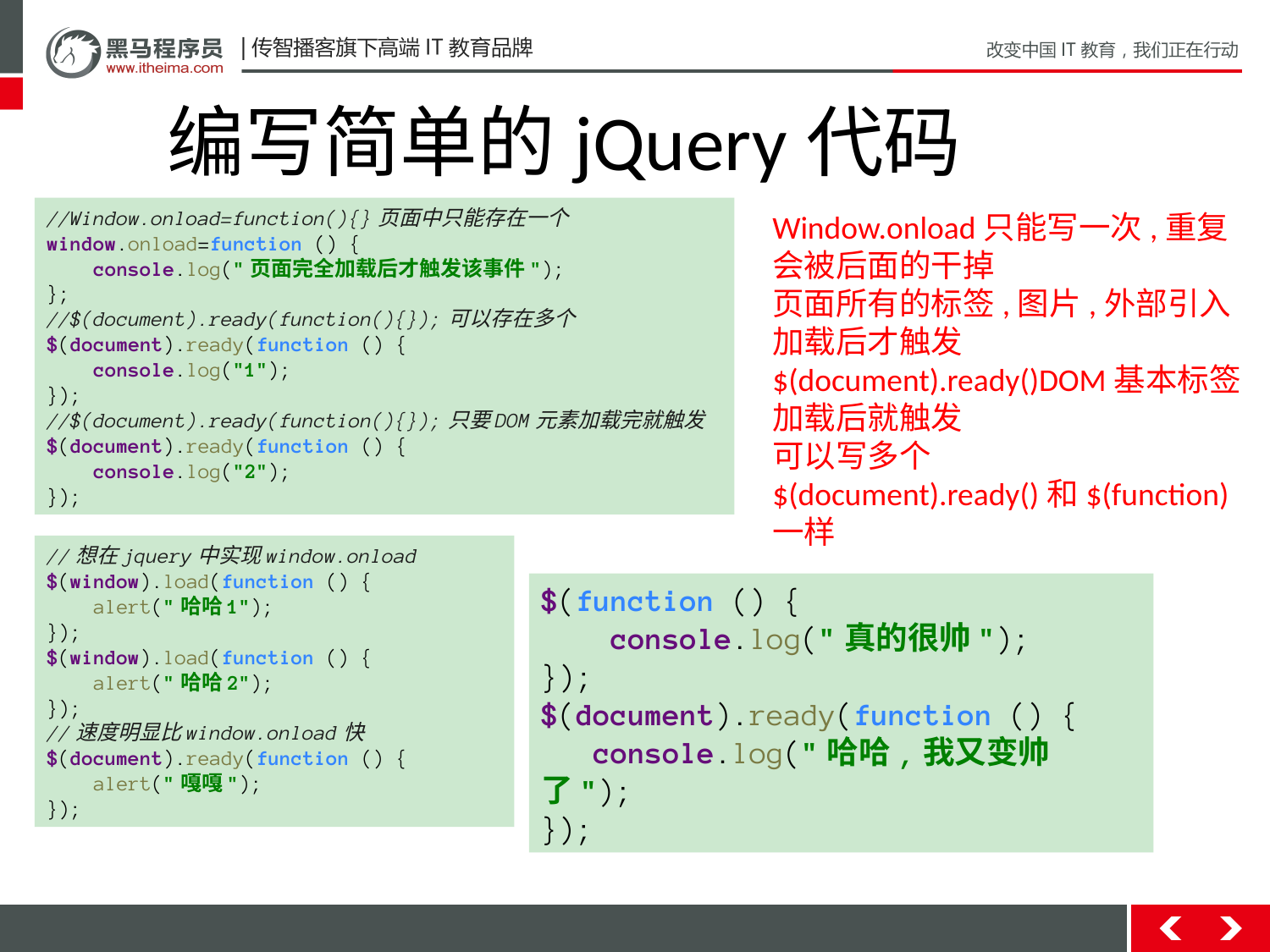

编写简单的jQuery代码
//Window.onload=function(){}页面中只能存在一个
window.onload=function () {
    console.log("页面完全加载后才触发该事件");
};
//$(document).ready(function(){});可以存在多个
$(document).ready(function () {
    console.log("1");
});
//$(document).ready(function(){});只要DOM元素加载完就触发
$(document).ready(function () {
    console.log("2");
});
Window.onload只能写一次,重复会被后面的干掉
页面所有的标签,图片,外部引入加载后才触发
$(document).ready()DOM基本标签加载后就触发
可以写多个
$(document).ready()和$(function)一样
//想在jquery中实现window.onload
$(window).load(function () {
    alert("哈哈1");
});
$(window).load(function () {
    alert("哈哈2");
});
//速度明显比window.onload快
$(document).ready(function () {
    alert("嘎嘎");
});
$(function () {
    console.log("真的很帅");
});
$(document).ready(function () {
   console.log("哈哈,我又变帅了");
});